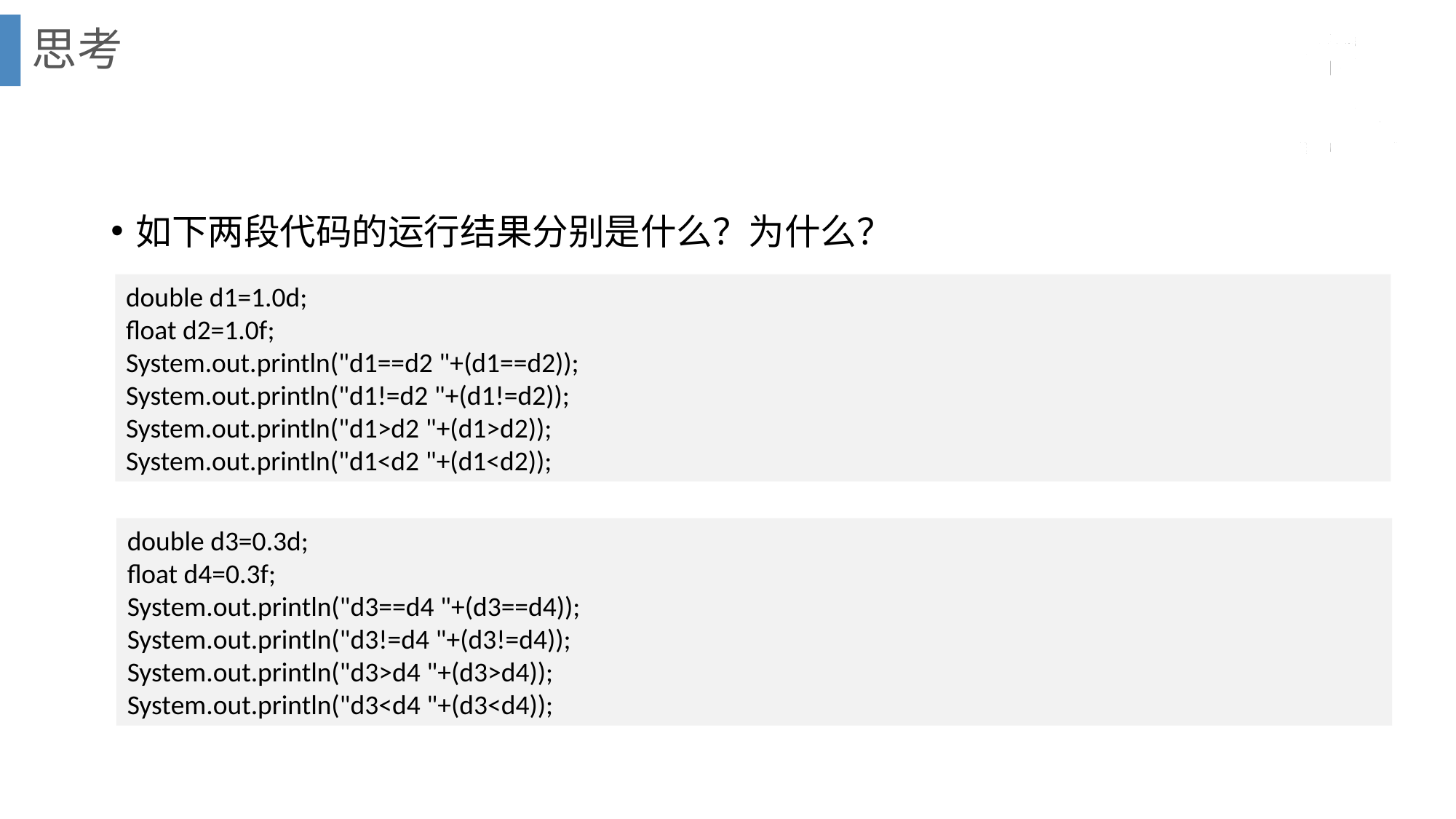

# 思考
如下两段代码的运行结果分别是什么？为什么？
double d1=1.0d;
float d2=1.0f;
System.out.println("d1==d2 "+(d1==d2));
System.out.println("d1!=d2 "+(d1!=d2));
System.out.println("d1>d2 "+(d1>d2));
System.out.println("d1<d2 "+(d1<d2));
double d3=0.3d;
float d4=0.3f;
System.out.println("d3==d4 "+(d3==d4));
System.out.println("d3!=d4 "+(d3!=d4));
System.out.println("d3>d4 "+(d3>d4));
System.out.println("d3<d4 "+(d3<d4));